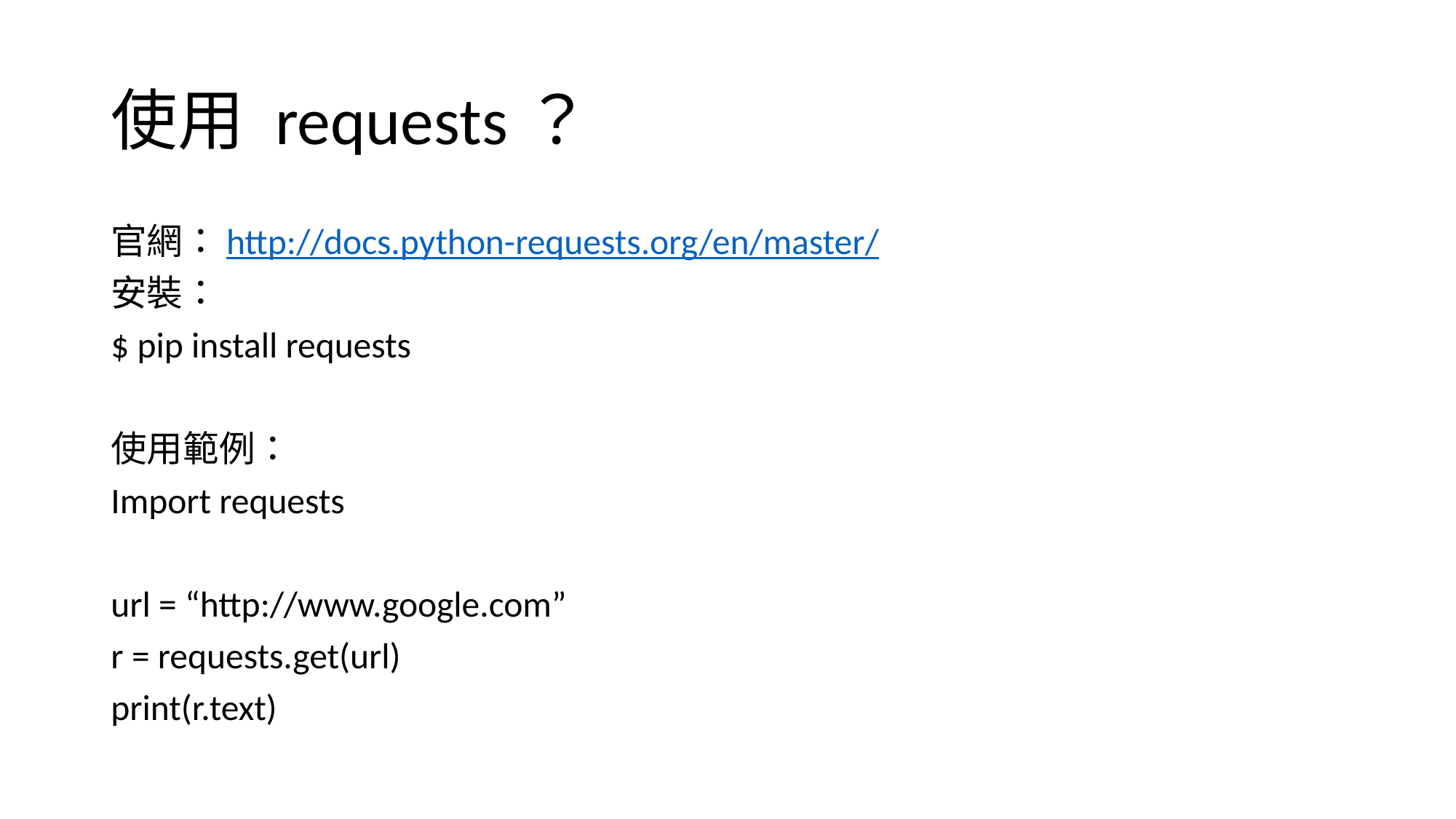

# 使用 requests？
官網：http://docs.python-requests.org/en/master/
安裝：
$ pip install requests

使用範例：
Import requests

url = “http://www.google.com”
r = requests.get(url)
print(r.text)